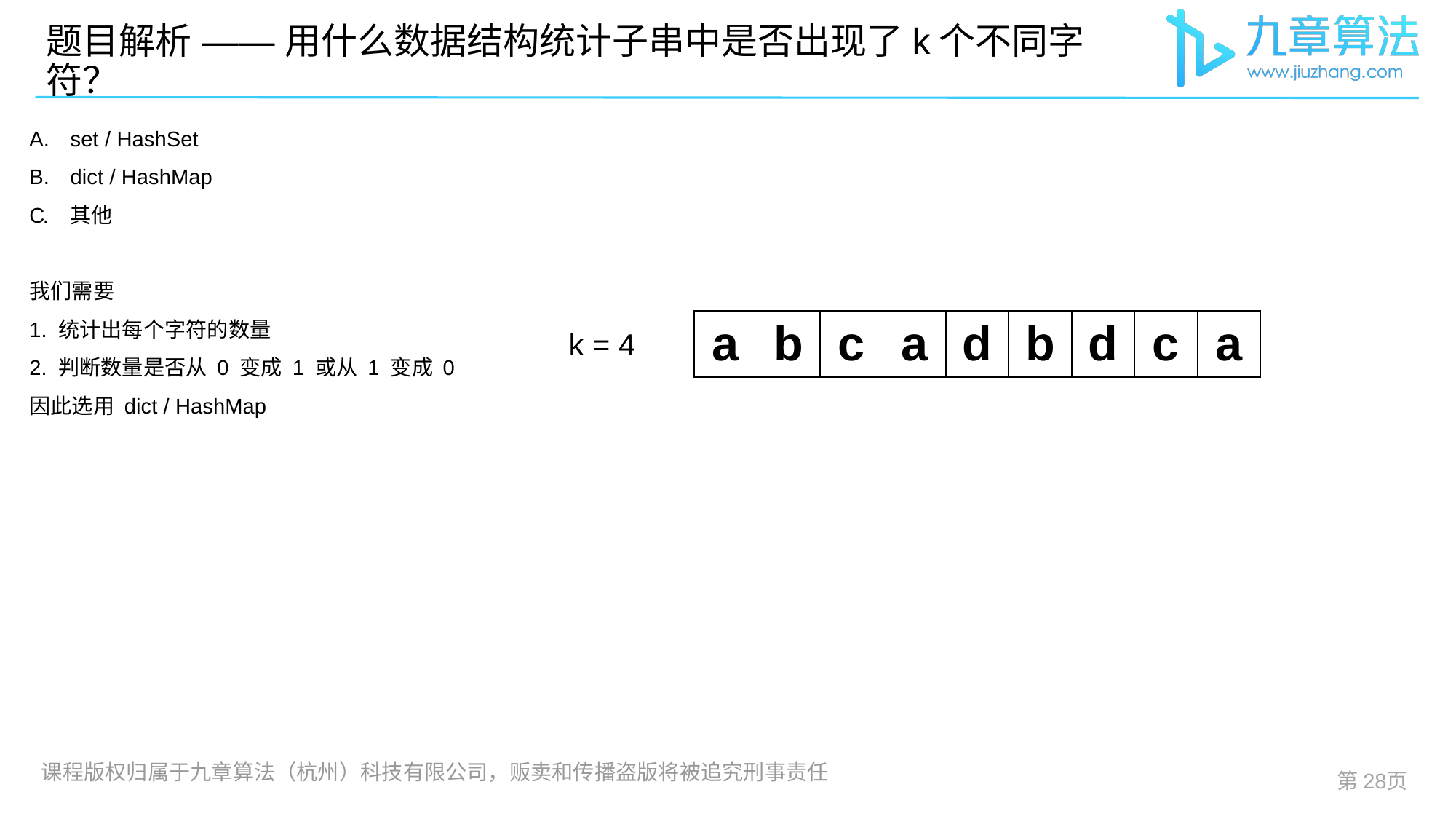

# 题目解析 —— 用什么数据结构统计子串中是否出现了k个不同字符？
set / HashSet
dict / HashMap
其他

我们需要
1. 统计出每个字符的数量
2. 判断数量是否从 0 变成 1 或从 1 变成 0
因此选用 dict / HashMap
| a | b | c | a | d | b | d | c | a |
| --- | --- | --- | --- | --- | --- | --- | --- | --- |
k = 4
第28页